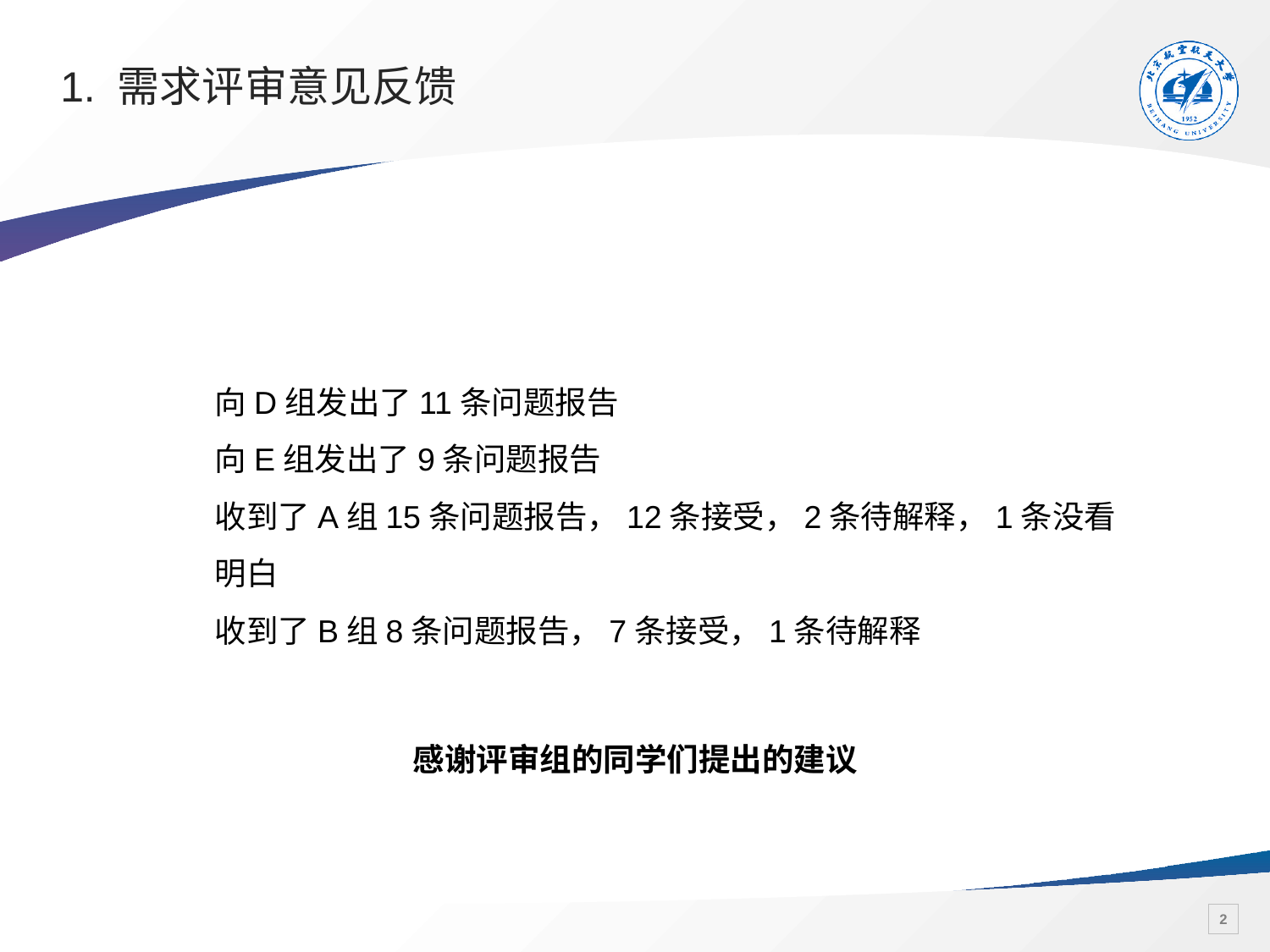

# 1. 需求评审意见反馈
向D组发出了11条问题报告
向E组发出了9条问题报告
收到了A组15条问题报告，12条接受，2条待解释，1条没看明白
收到了B组8条问题报告，7条接受，1条待解释
感谢评审组的同学们提出的建议